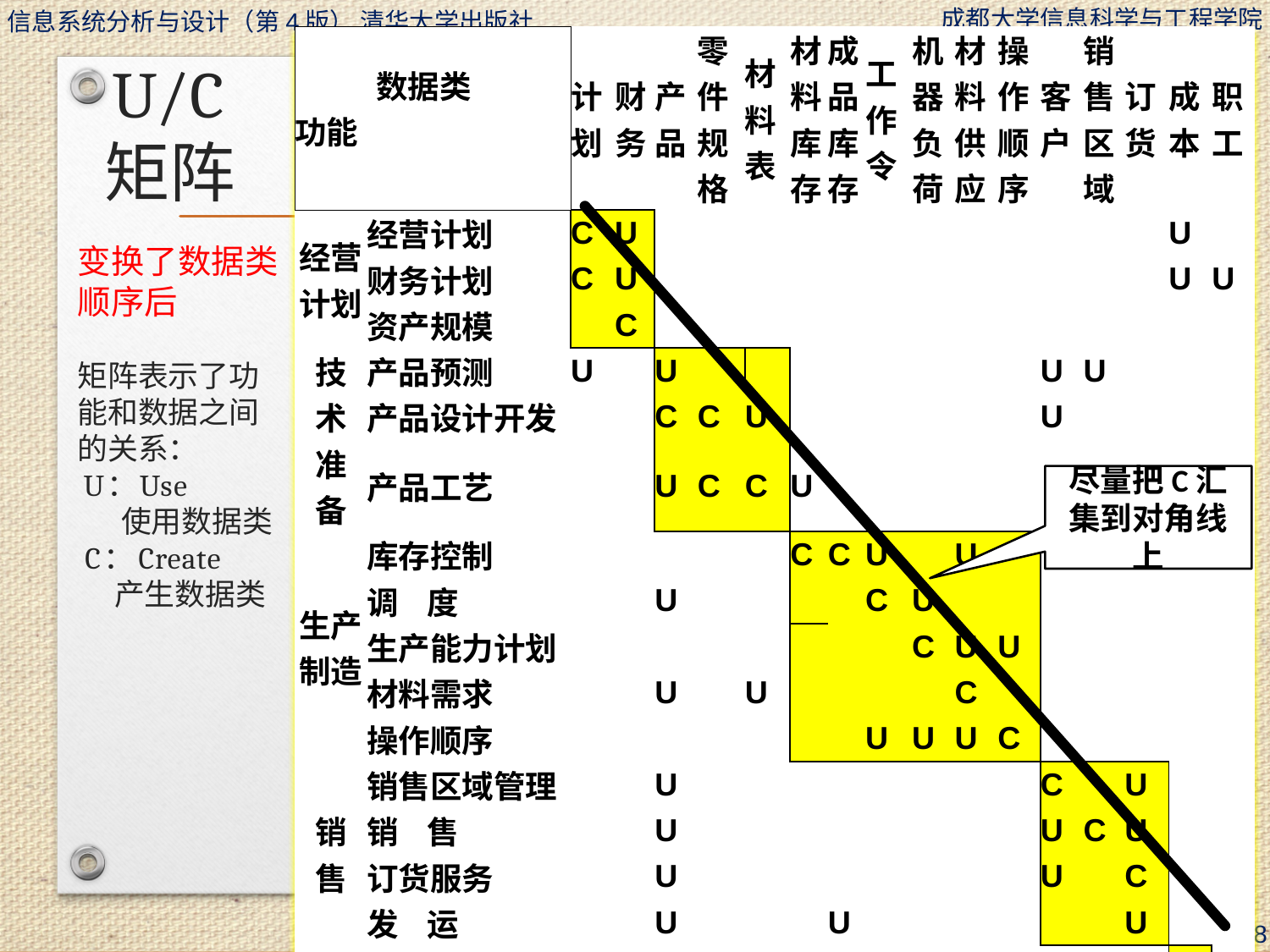

| 数据类 功能 |  | 计划 | 财务 | 产品 | 零件规格 | 材料表 | 材料库存 | 成品库存 | 工作令 | 机器负荷 | 材料供应 | 操作顺序 | 客户 | 销售区域 | 订货 | 成本 | 职工 |
| --- | --- | --- | --- | --- | --- | --- | --- | --- | --- | --- | --- | --- | --- | --- | --- | --- | --- |
| 经营计划 | 经营计划 | C | U |  |  |  |  |  |  |  |  |  |  |  |  | U |  |
|  | 财务计划 | C | U |  |  |  |  |  |  |  |  |  |  |  |  | U | U |
|  | 资产规模 |  | C |  |  |  |  |  |  |  |  |  |  |  |  |  |  |
| 技术准备 | 产品预测 | U |  | U |  |  |  |  |  |  |  |  | U | U |  |  |  |
|  | 产品设计开发 |  |  | C | C | U |  |  |  |  |  |  | U |  |  |  |  |
|  | 产品工艺 |  |  | U | C | C | U |  |  |  |  |  |  |  |  |  |  |
| 生产制造 | 库存控制 |  |  |  |  |  | C | C | U |  | U |  |  |  |  |  |  |
|  | 调 度 |  |  | U |  |  |  |  | C | U |  |  |  |  |  |  |  |
|  | 生产能力计划 |  |  |  |  |  |  |  |  | C | U | U |  |  |  |  |  |
|  | 材料需求 |  |  | U |  | U |  |  |  |  | C |  |  |  |  |  |  |
|  | 操作顺序 |  |  |  |  |  |  |  | U | U | U | C |  |  |  |  |  |
| 销 售 | 销售区域管理 |  |  | U |  |  |  |  |  |  |  |  | C |  | U |  |  |
|  | 销 售 |  |  | U |  |  |  |  |  |  |  |  | U | C | U |  |  |
|  | 订货服务 |  |  | U |  |  |  |  |  |  |  |  | U |  | C |  |  |
|  | 发 运 |  |  | U |  |  |  | U |  |  |  |  |  |  | U |  |  |
| 财 会 | 通用会计 |  |  | U |  |  |  |  |  |  |  |  |  |  |  |  | U |
|  | 成本会计 |  |  |  |  |  |  |  |  |  |  |  |  |  | U | C |  |
| 人 事 | 人员计划 |  |  |  |  |  |  |  |  |  |  |  |  |  |  |  | C |
|  | 人员考核 |  |  |  |  |  |  |  |  |  |  |  |  |  |  |  | U |
# U/C 矩阵
变换了数据类顺序后

矩阵表示了功能和数据之间的关系：
 U：Use
      使用数据类
 C：Create
     产生数据类
尽量把C汇集到对角线上